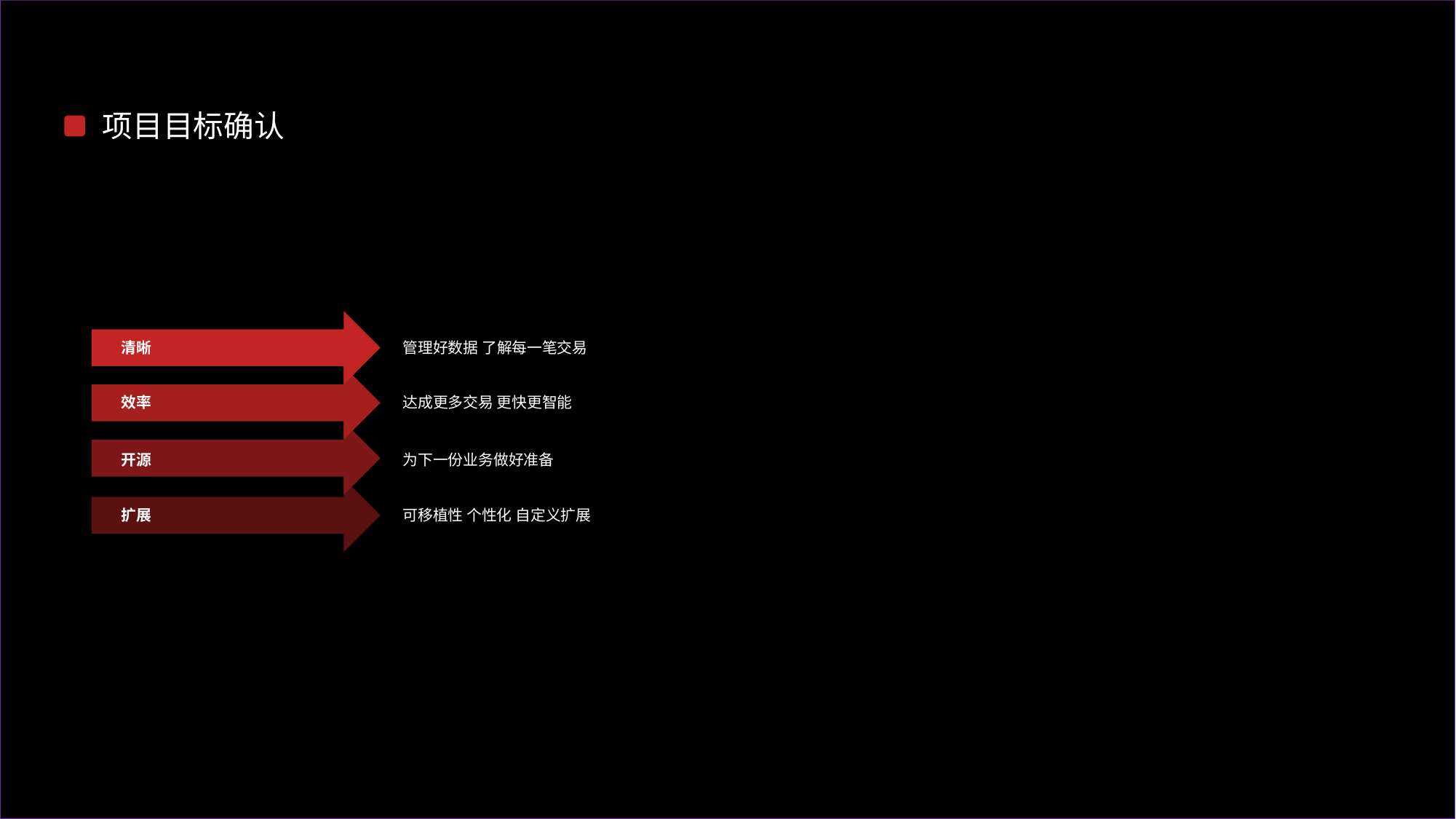

项目目标确认

管理好数据 了解每一笔交易
清晰

达成更多交易 更快更智能
效率

开源
为下一份业务做好准备

扩展
可移植性 个性化 自定义扩展